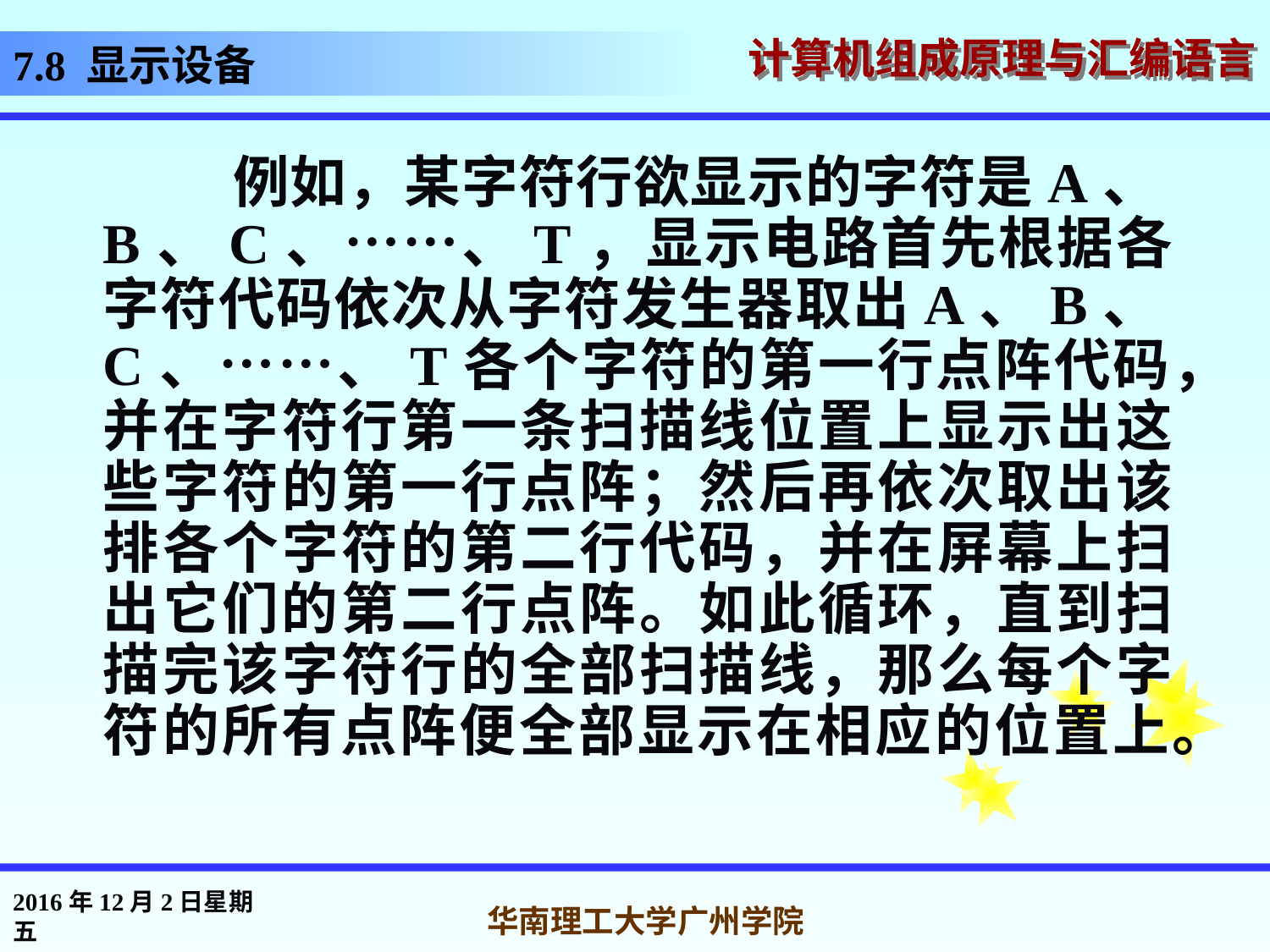

# 7.8 显示设备
            例如，某字符行欲显示的字符是A、B、C、……、T，显示电路首先根据各字符代码依次从字符发生器取出A、B、C、……、T各个字符的第一行点阵代码，并在字符行第一条扫描线位置上显示出这些字符的第一行点阵；然后再依次取出该排各个字符的第二行代码，并在屏幕上扫出它们的第二行点阵。如此循环，直到扫描完该字符行的全部扫描线，那么每个字符的所有点阵便全部显示在相应的位置上。
2016年12月2日星期五
华南理工大学广州学院